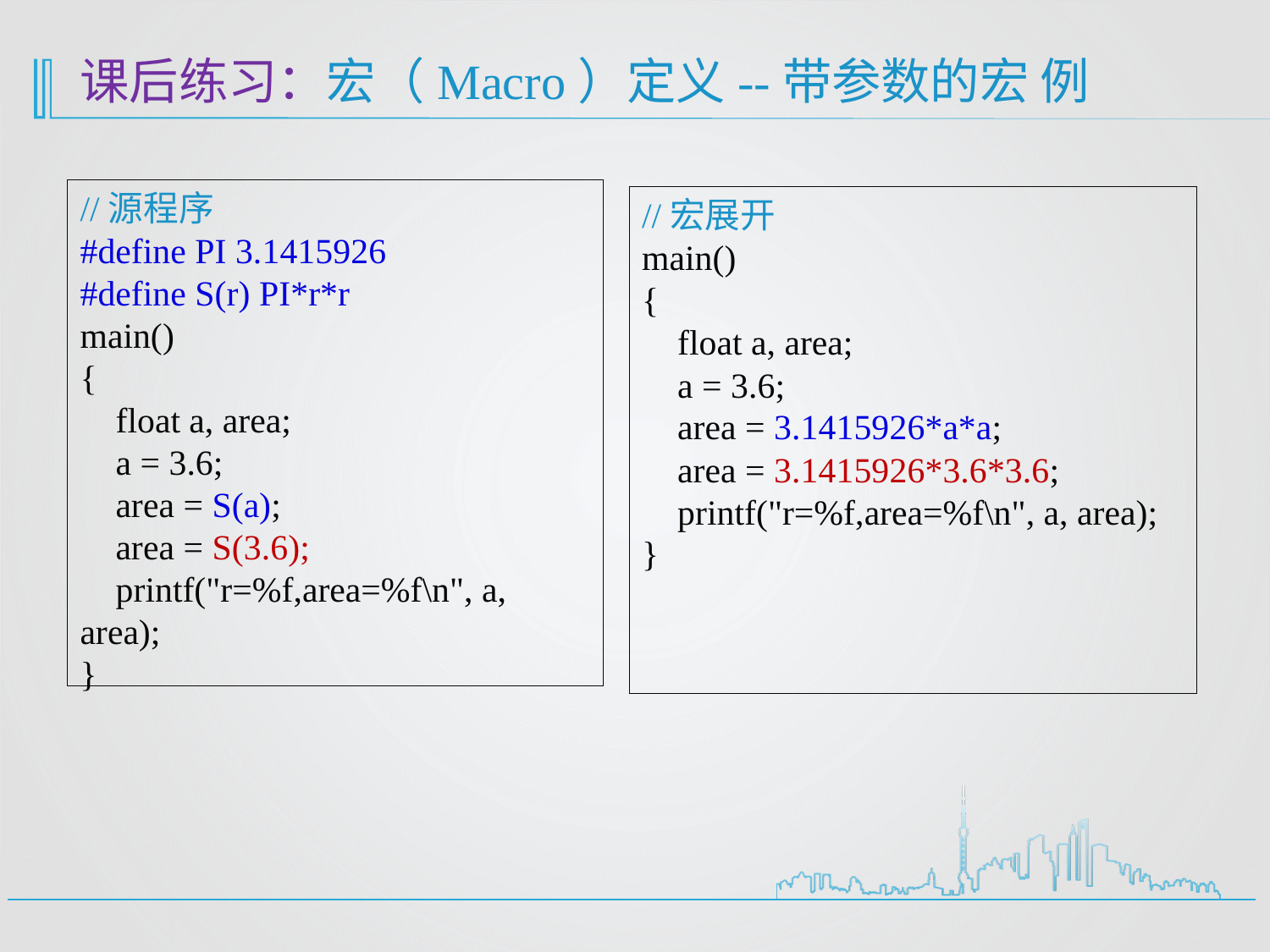

# 课后练习：宏（Macro）定义--带参数的宏 例
//源程序
#define PI 3.1415926
#define S(r) PI*r*r
main()
{
    float a, area;
    a = 3.6;
    area = S(a);
    area = S(3.6);
    printf("r=%f,area=%f\n", a, area);
}
//宏展开
main()
{
    float a, area;
    a = 3.6;
    area = 3.1415926*a*a;
    area = 3.1415926*3.6*3.6;
    printf("r=%f,area=%f\n", a, area);
}